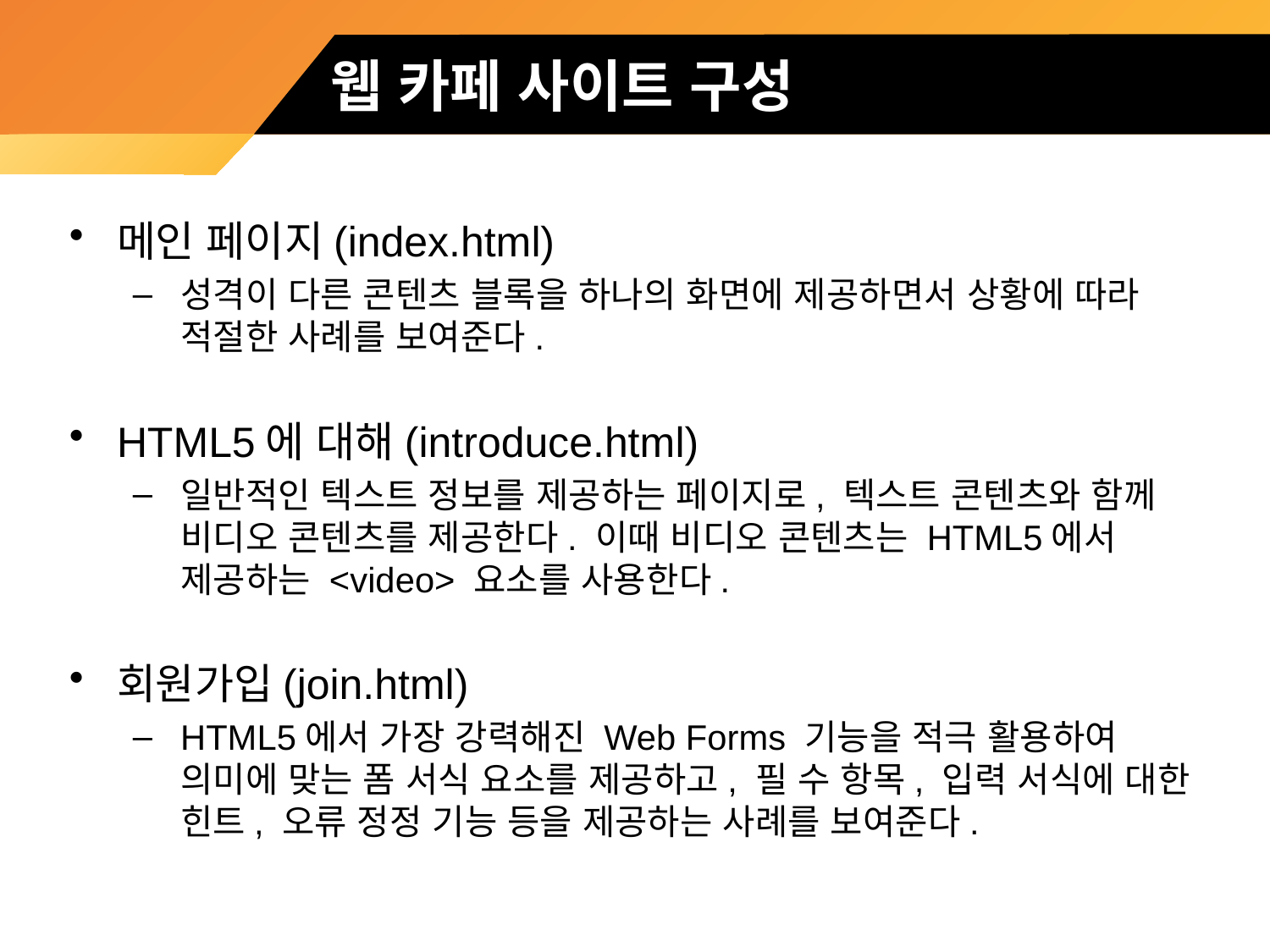

# 웹 카페 사이트 구성
메인 페이지(index.html)
성격이 다른 콘텐츠 블록을 하나의 화면에 제공하면서 상황에 따라 적절한 사례를 보여준다.

HTML5에 대해(introduce.html)
일반적인 텍스트 정보를 제공하는 페이지로, 텍스트 콘텐츠와 함께 비디오 콘텐츠를 제공한다. 이때 비디오 콘텐츠는 HTML5에서 제공하는 <video> 요소를 사용한다.

회원가입(join.html)
HTML5에서 가장 강력해진 Web Forms 기능을 적극 활용하여 의미에 맞는 폼 서식 요소를 제공하고, 필 수 항목, 입력 서식에 대한 힌트, 오류 정정 기능 등을 제공하는 사례를 보여준다.